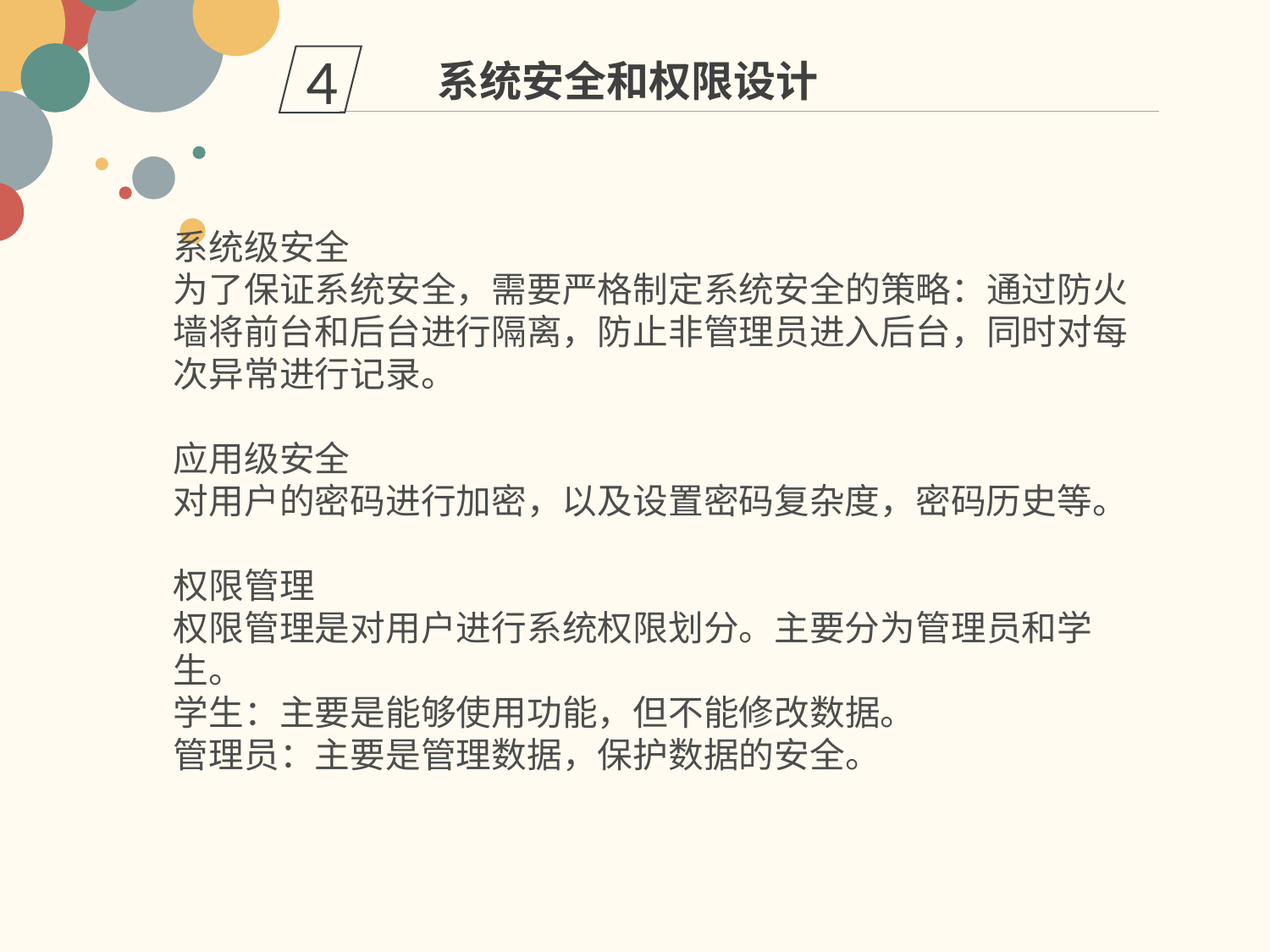

4
系统安全和权限设计
系统级安全为了保证系统安全，需要严格制定系统安全的策略：通过防火墙将前台和后台进行隔离，防止非管理员进入后台，同时对每次异常进行记录。 应用级安全对用户的密码进行加密，以及设置密码复杂度，密码历史等。 权限管理权限管理是对用户进行系统权限划分。主要分为管理员和学生。学生：主要是能够使用功能，但不能修改数据。管理员：主要是管理数据，保护数据的安全。